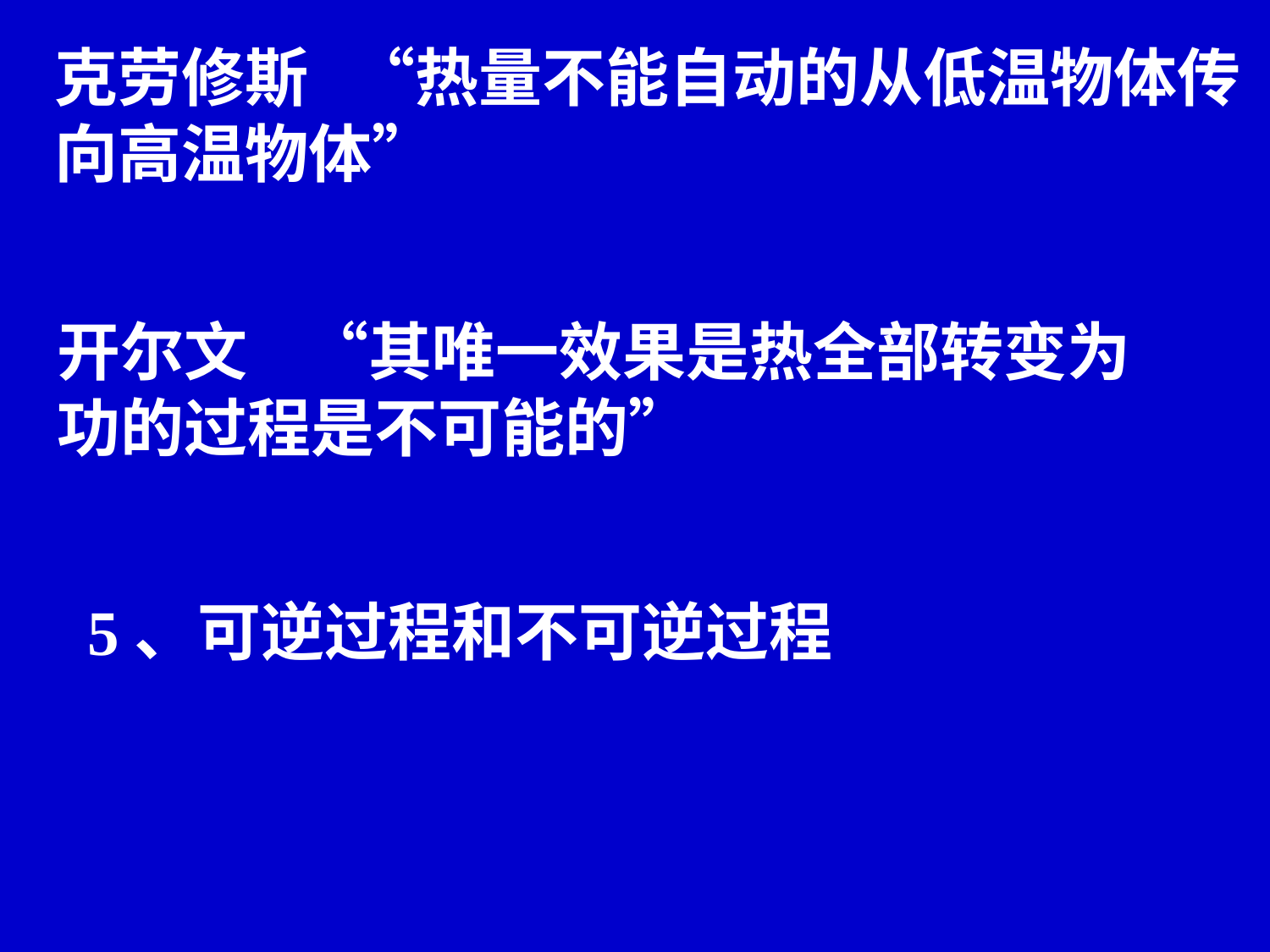

克劳修斯   “热量不能自动的从低温物体传向高温物体”
开尔文    “其唯一效果是热全部转变为功的过程是不可能的”
5、可逆过程和不可逆过程